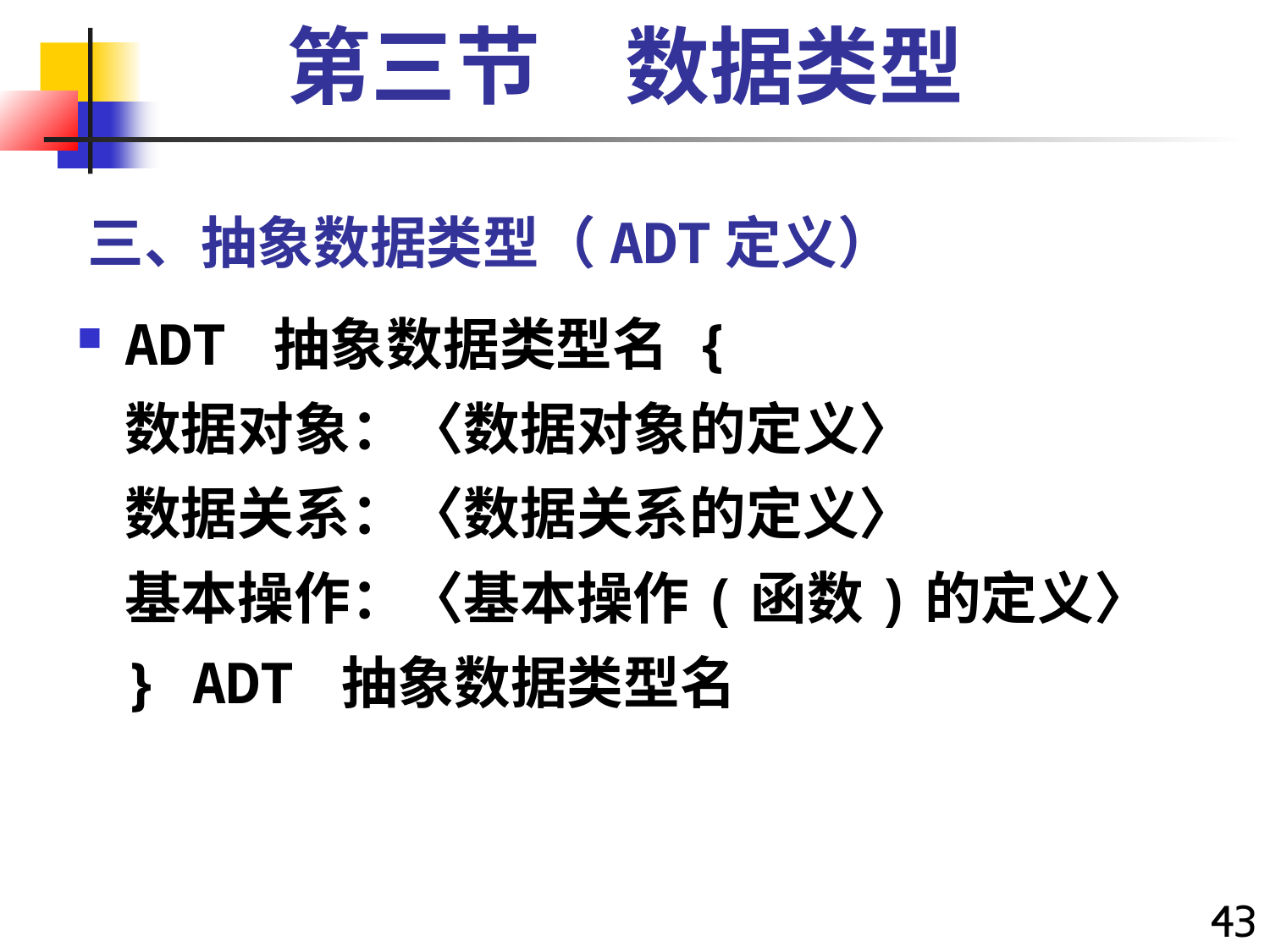

第三节　数据类型
三、抽象数据类型（ADT定义）
ADT 抽象数据类型名 {
   	数据对象：〈数据对象的定义〉
   	数据关系：〈数据关系的定义〉
  	基本操作：〈基本操作(函数)的定义〉
	} ADT 抽象数据类型名
43